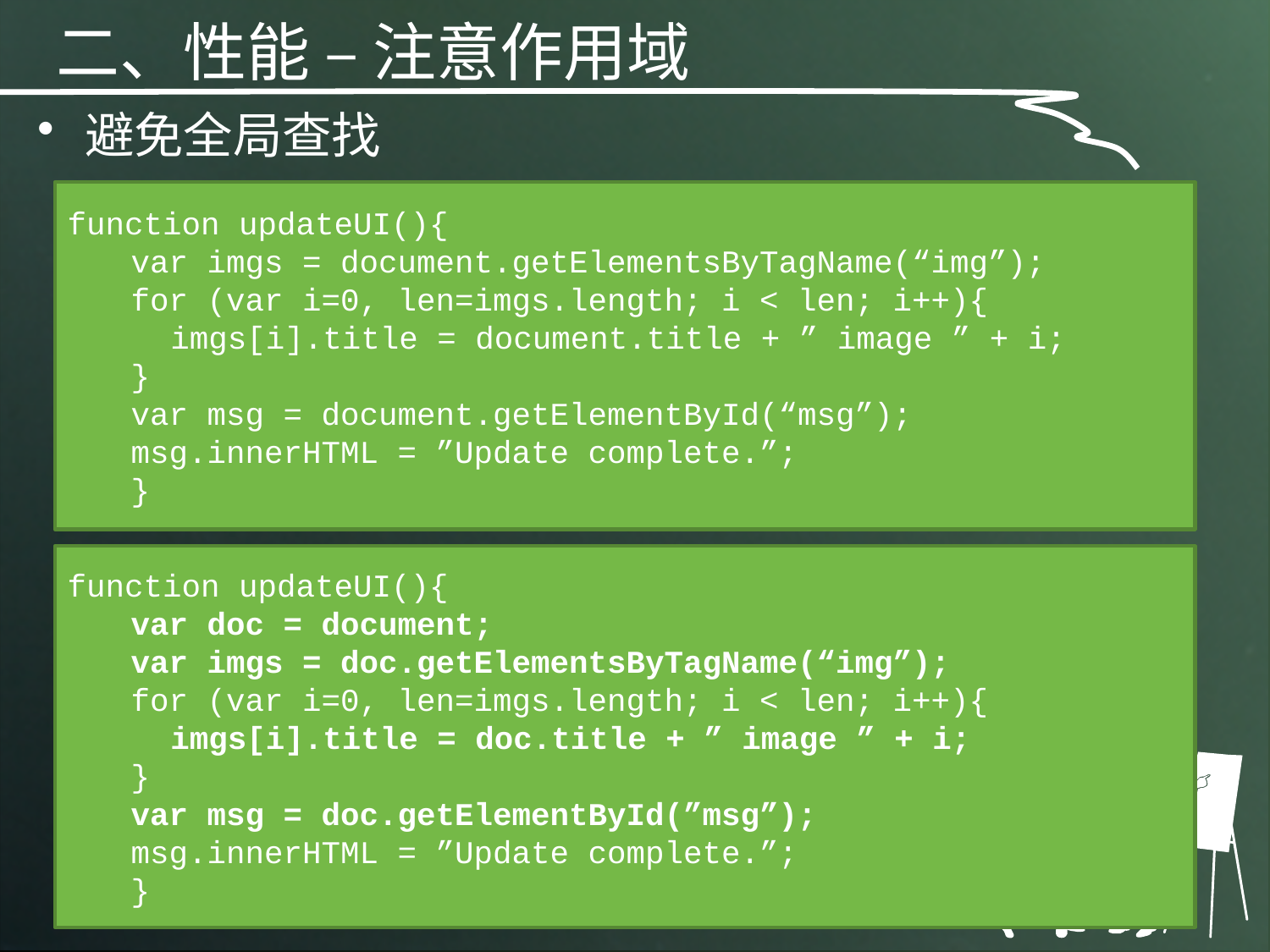

二、性能 – 注意作用域

避免全局查找
function updateUI(){
var imgs = document.getElementsByTagName(“img”);
for (var i=0, len=imgs.length; i < len; i++){
	imgs[i].title = document.title + ” image ” + i;
}
var msg = document.getElementById(“msg”);
msg.innerHTML = ”Update complete.”;
}
function updateUI(){
var doc = document;
var imgs = doc.getElementsByTagName(“img”);
for (var i=0, len=imgs.length; i < len; i++){
	imgs[i].title = doc.title + ” image ” + i;
}
var msg = doc.getElementById(”msg”);
msg.innerHTML = ”Update complete.”;
}